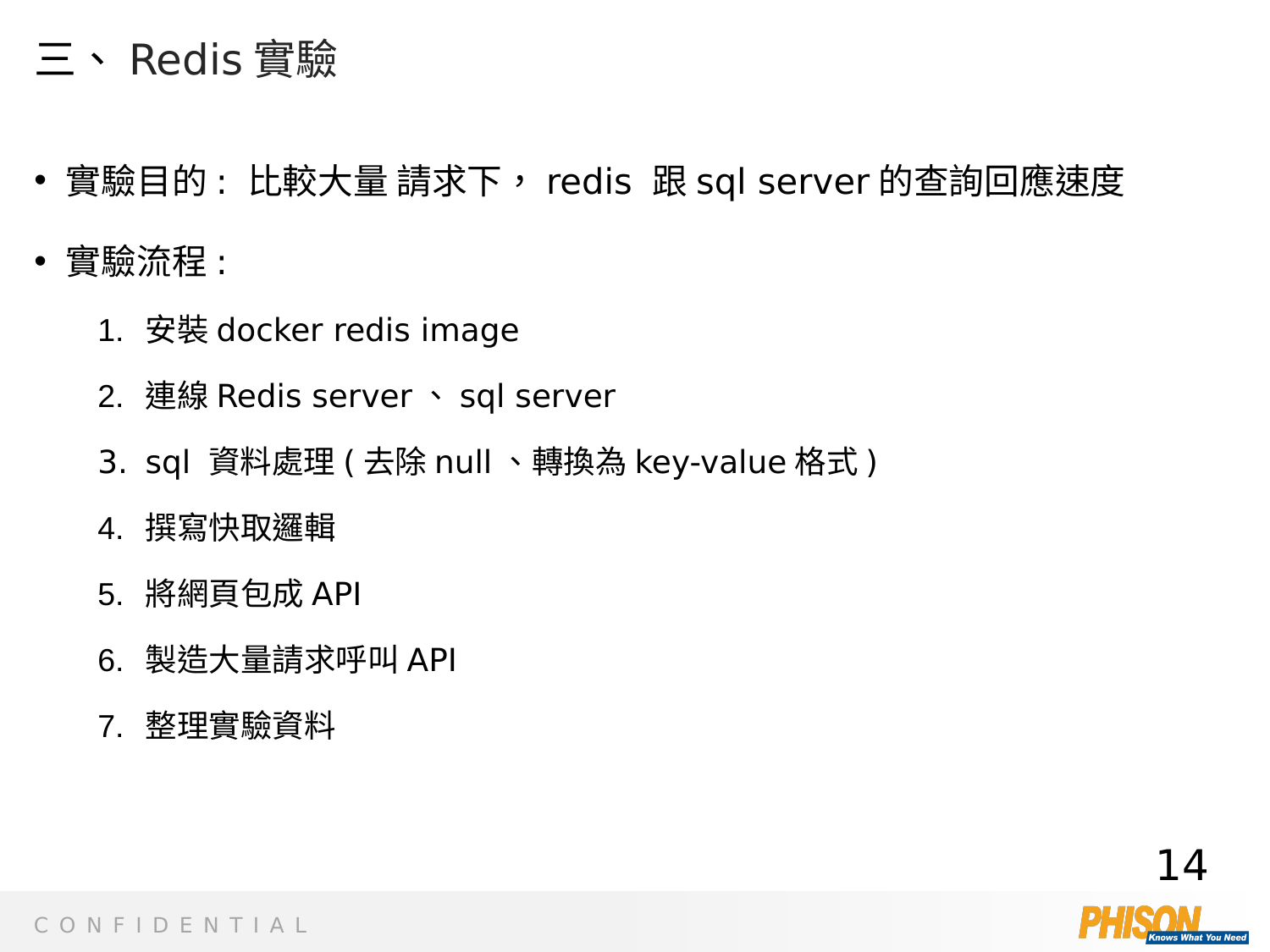

# 三、Redis實驗
實驗目的: 比較大量 請求下，redis 跟sql server的查詢回應速度
實驗流程:
安裝docker redis image
連線Redis server、sql server
sql 資料處理(去除null、轉換為key-value格式)
撰寫快取邏輯
將網頁包成API
製造大量請求呼叫API
整理實驗資料

14